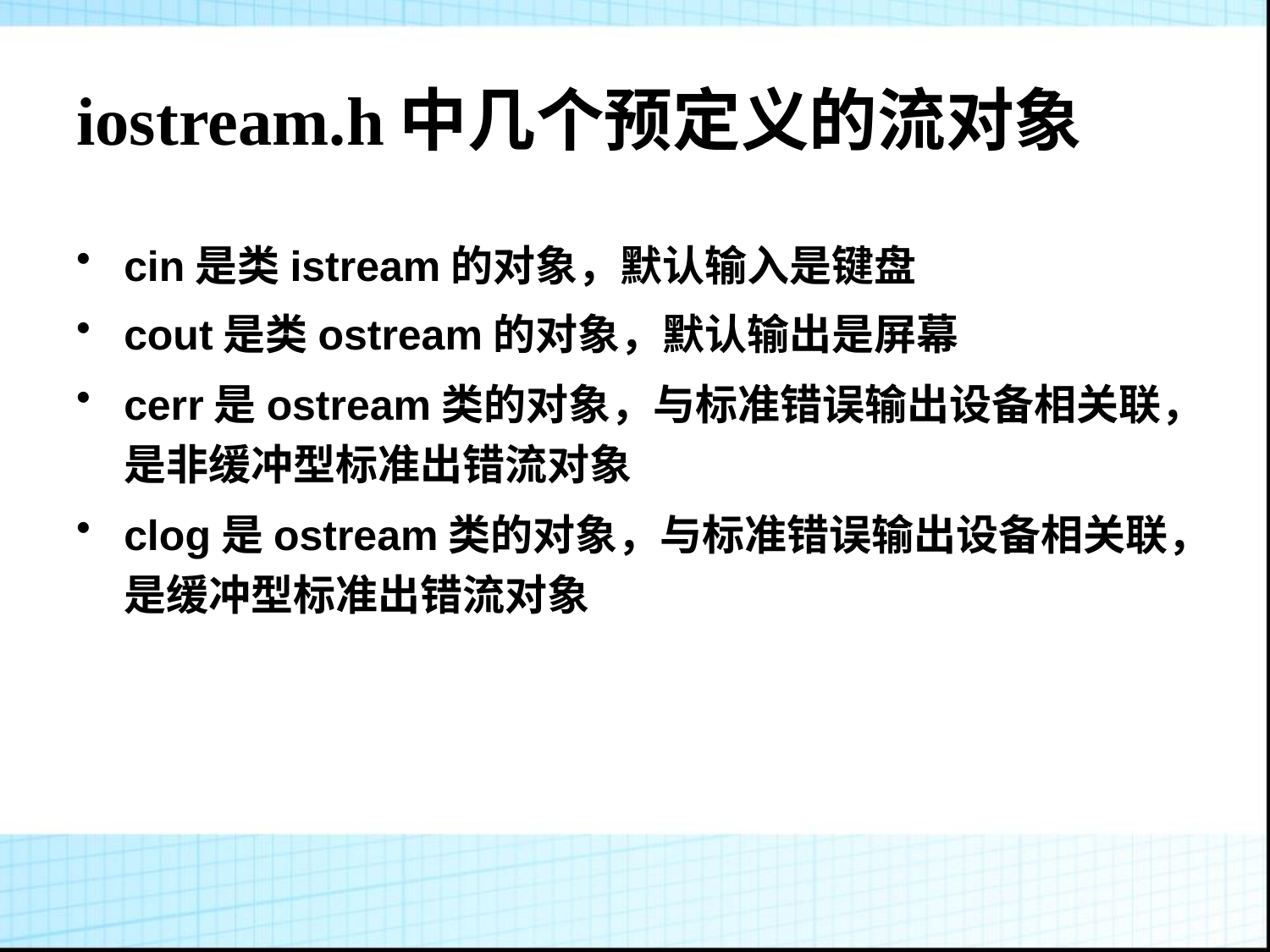

# iostream.h中几个预定义的流对象
cin是类istream的对象，默认输入是键盘
cout是类ostream的对象，默认输出是屏幕
cerr是ostream类的对象，与标准错误输出设备相关联，是非缓冲型标准出错流对象
clog是ostream类的对象，与标准错误输出设备相关联，是缓冲型标准出错流对象